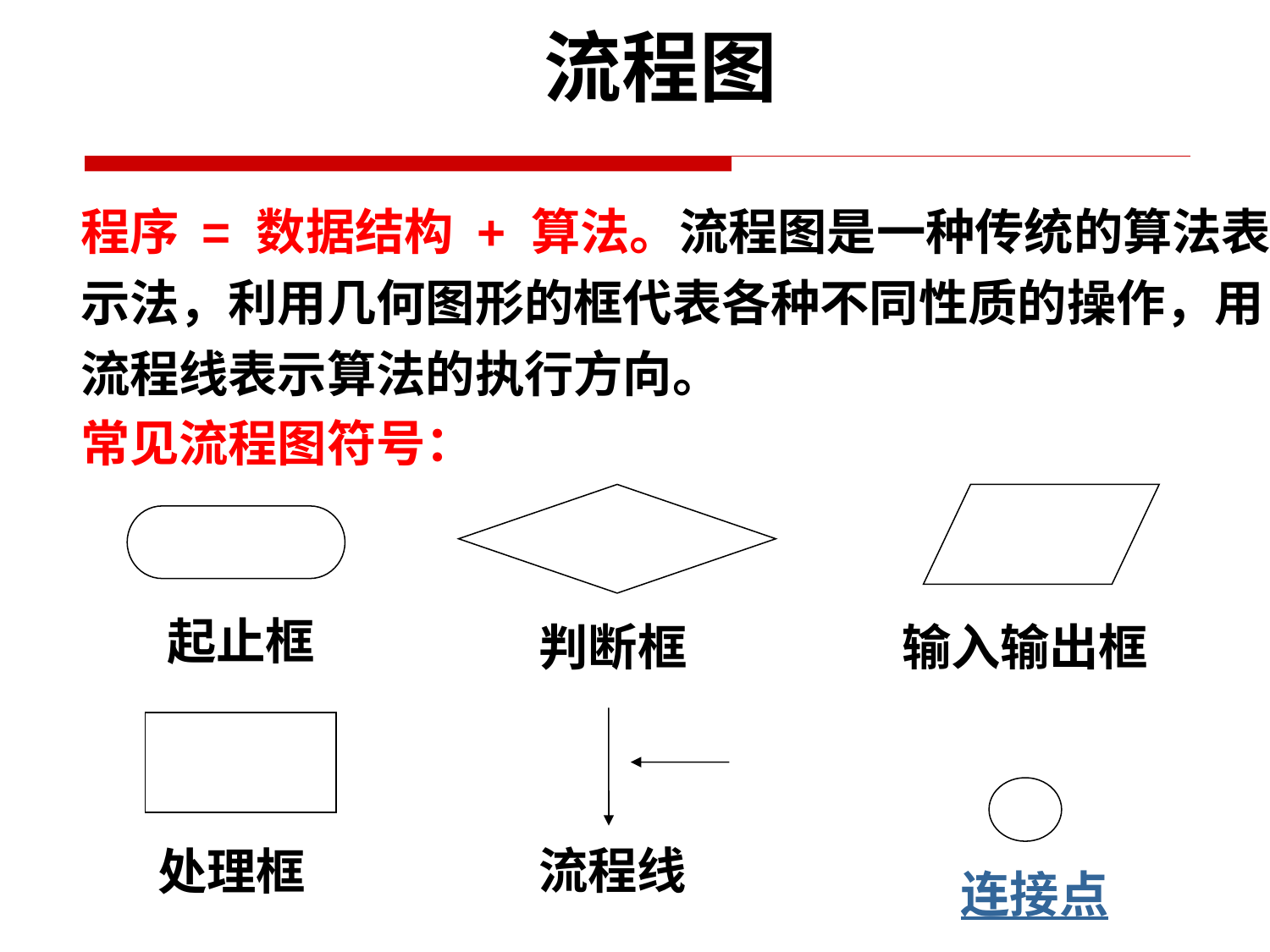

# 流程图
程序 = 数据结构 + 算法。流程图是一种传统的算法表示法，利用几何图形的框代表各种不同性质的操作，用流程线表示算法的执行方向。
常见流程图符号：

判断框

输入输出框

起止框

流程线

处理框

连接点